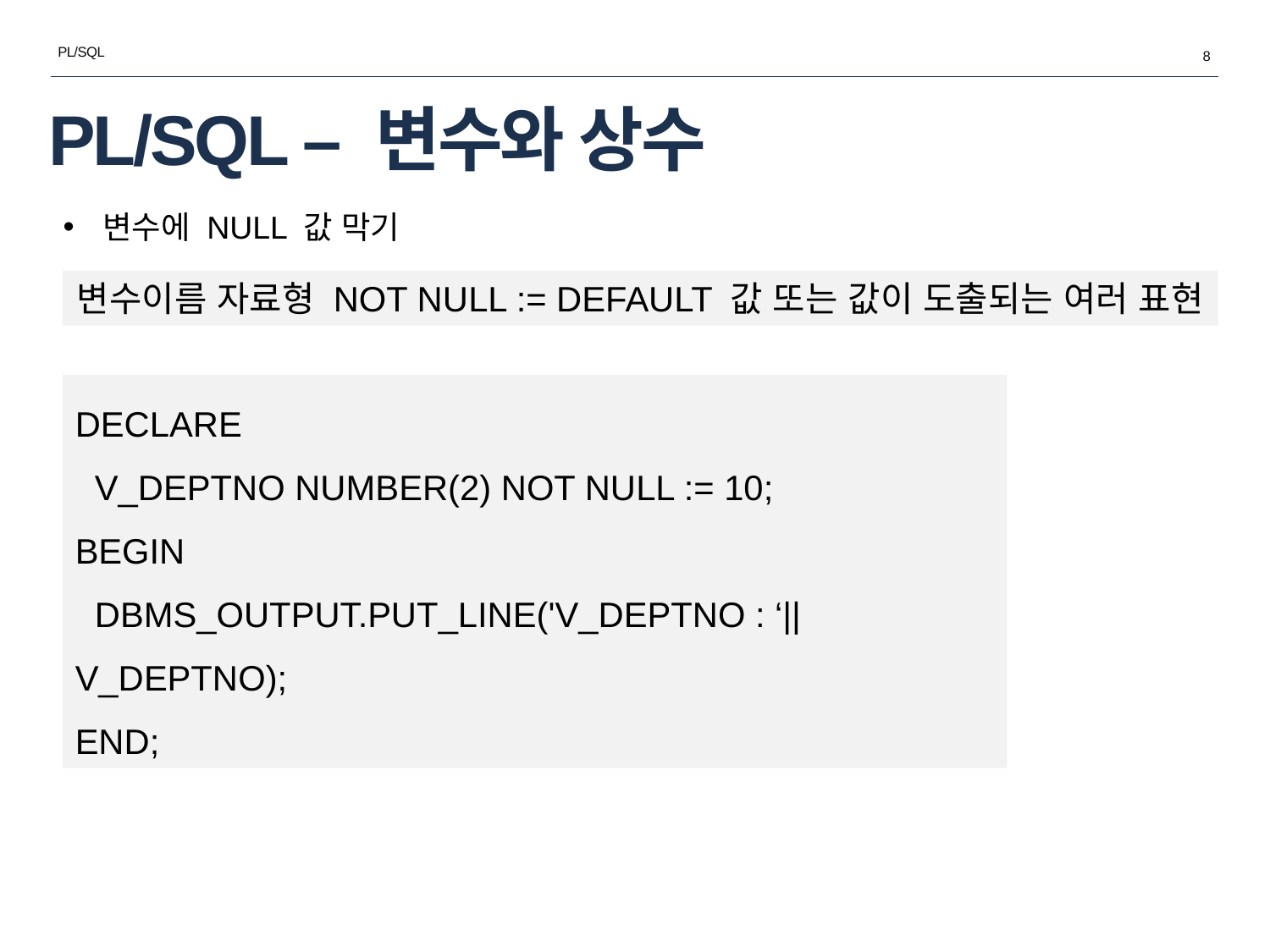

PL/SQL
8
# PL/SQL – 변수와 상수
변수에 NULL 값 막기
변수이름 자료형 NOT NULL := DEFAULT 값 또는 값이 도출되는 여러 표현
DECLARE
  V_DEPTNO NUMBER(2) NOT NULL := 10;
BEGIN
  DBMS_OUTPUT.PUT_LINE('V_DEPTNO : ‘|| V_DEPTNO);
END;